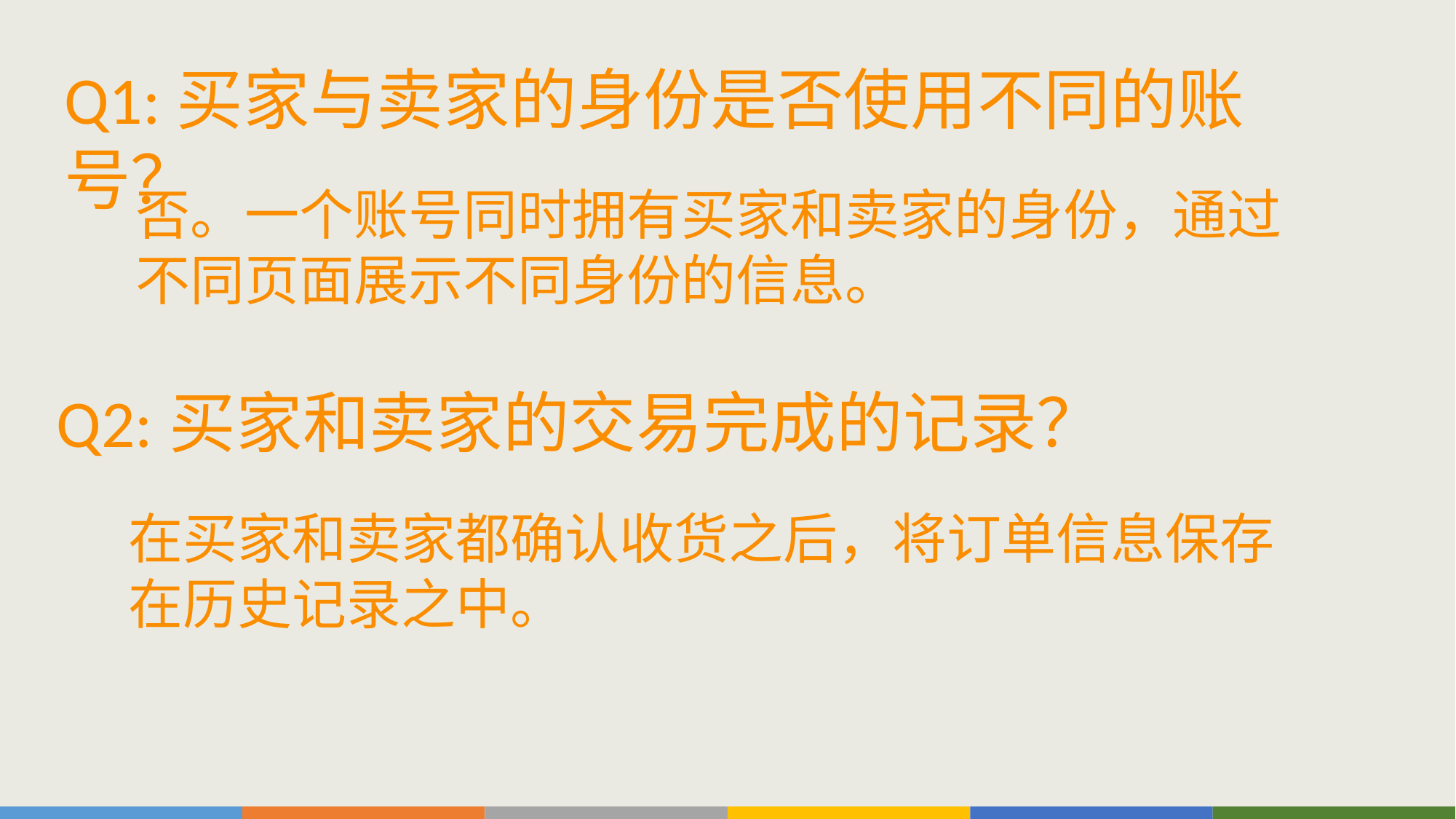

Q1:买家与卖家的身份是否使用不同的账号？
否。一个账号同时拥有买家和卖家的身份，通过不同页面展示不同身份的信息。
Q2:买家和卖家的交易完成的记录？
在买家和卖家都确认收货之后，将订单信息保存在历史记录之中。